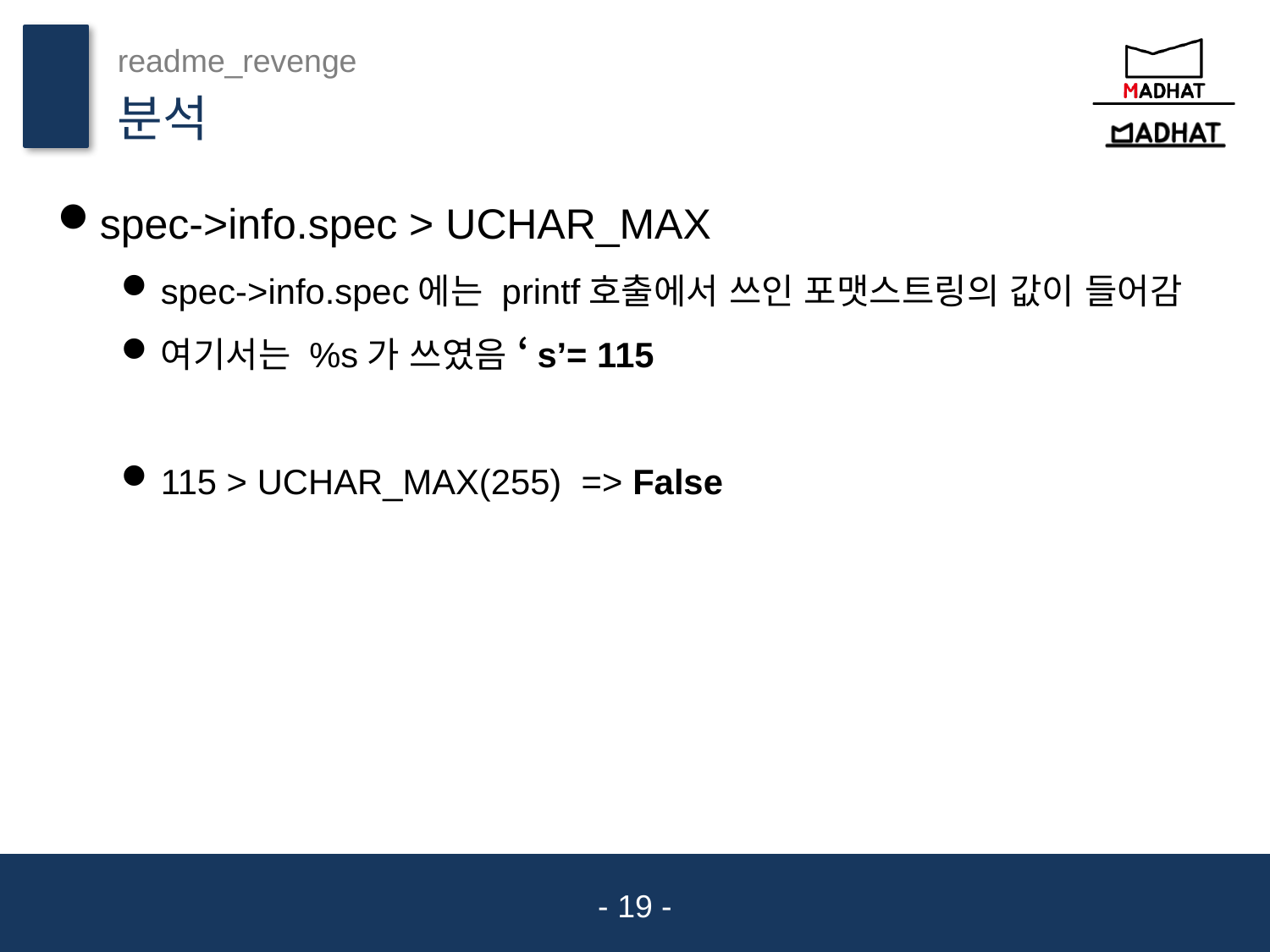

readme_revenge
분석
spec->info.spec > UCHAR_MAX
spec->info.spec에는 printf호출에서 쓰인 포맷스트링의 값이 들어감
여기서는 %s가 쓰였음 ‘s’= 115

115 > UCHAR_MAX(255)  => False

- 19 -